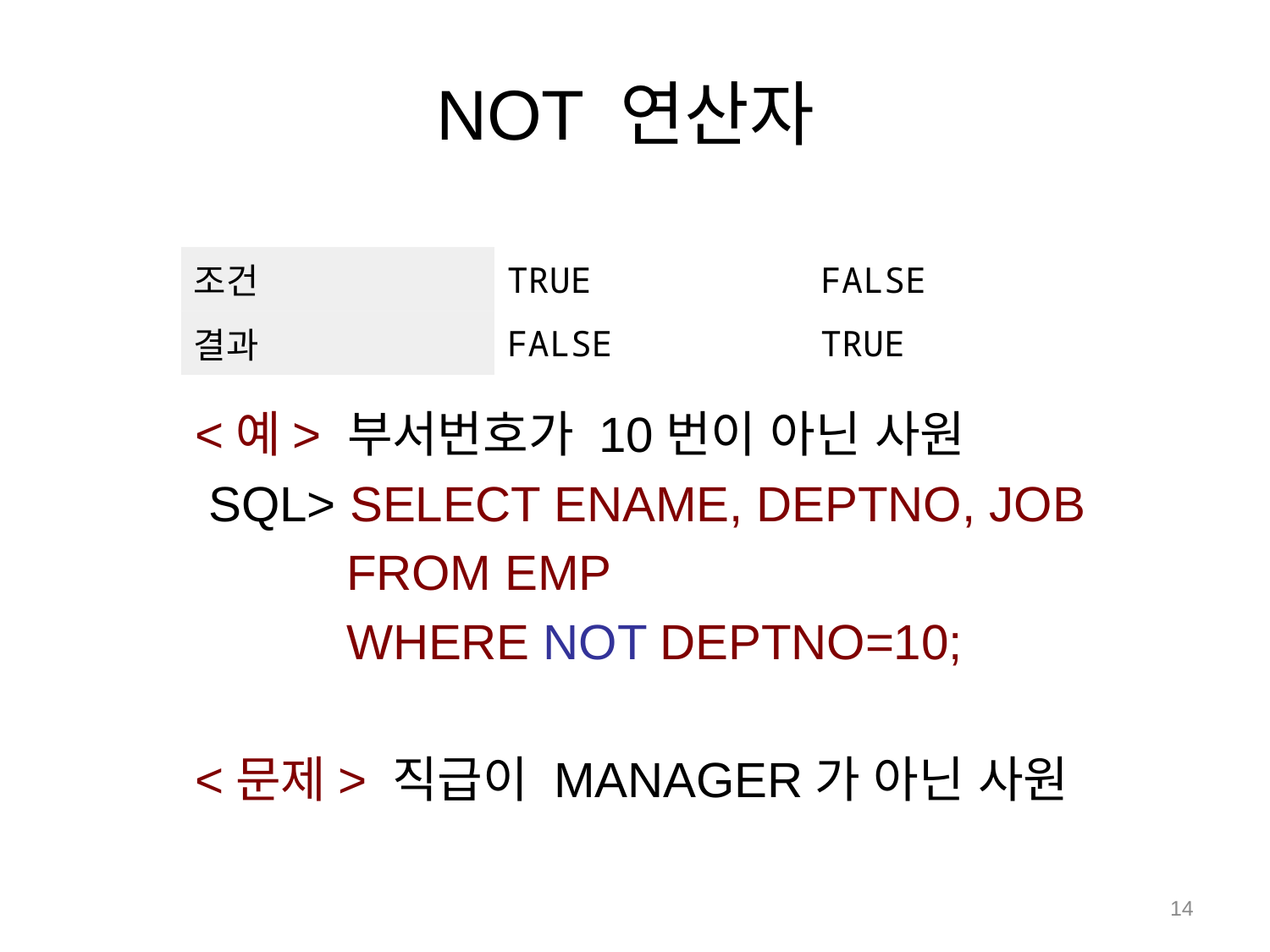

# NOT 연산자
| 조건 | TRUE | FALSE |
| --- | --- | --- |
| 결과 | FALSE | TRUE |
<예> 부서번호가 10번이 아닌 사원
 SQL> SELECT ENAME, DEPTNO, JOB
           FROM EMP
           WHERE NOT DEPTNO=10;

<문제> 직급이 MANAGER가 아닌 사원
14